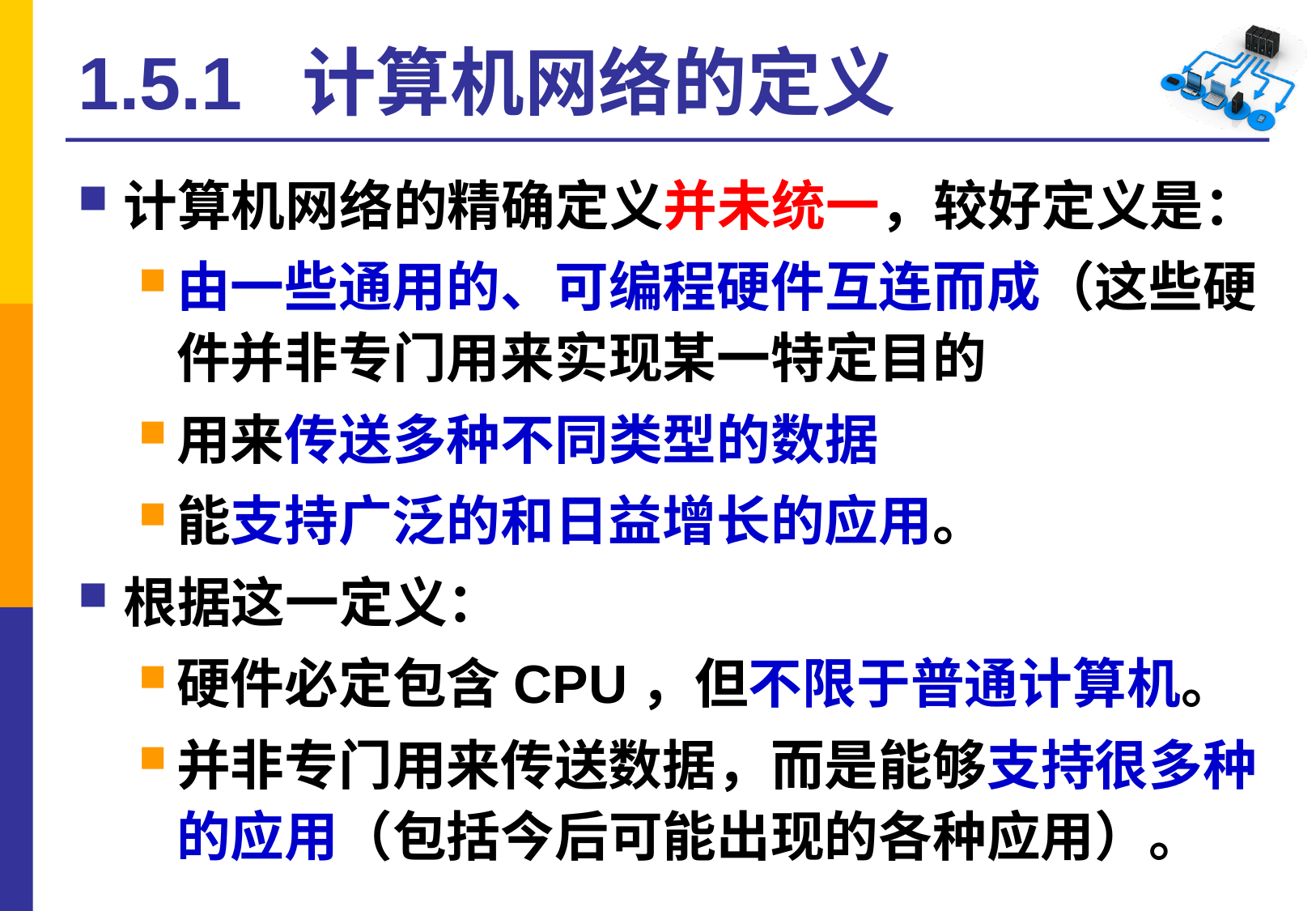

# 1.5.1  计算机网络的定义
计算机网络的精确定义并未统一，较好定义是：
由一些通用的、可编程硬件互连而成（这些硬件并非专门用来实现某一特定目的
用来传送多种不同类型的数据
能支持广泛的和日益增长的应用。
根据这一定义：
硬件必定包含CPU，但不限于普通计算机。
并非专门用来传送数据，而是能够支持很多种的应用（包括今后可能出现的各种应用）。